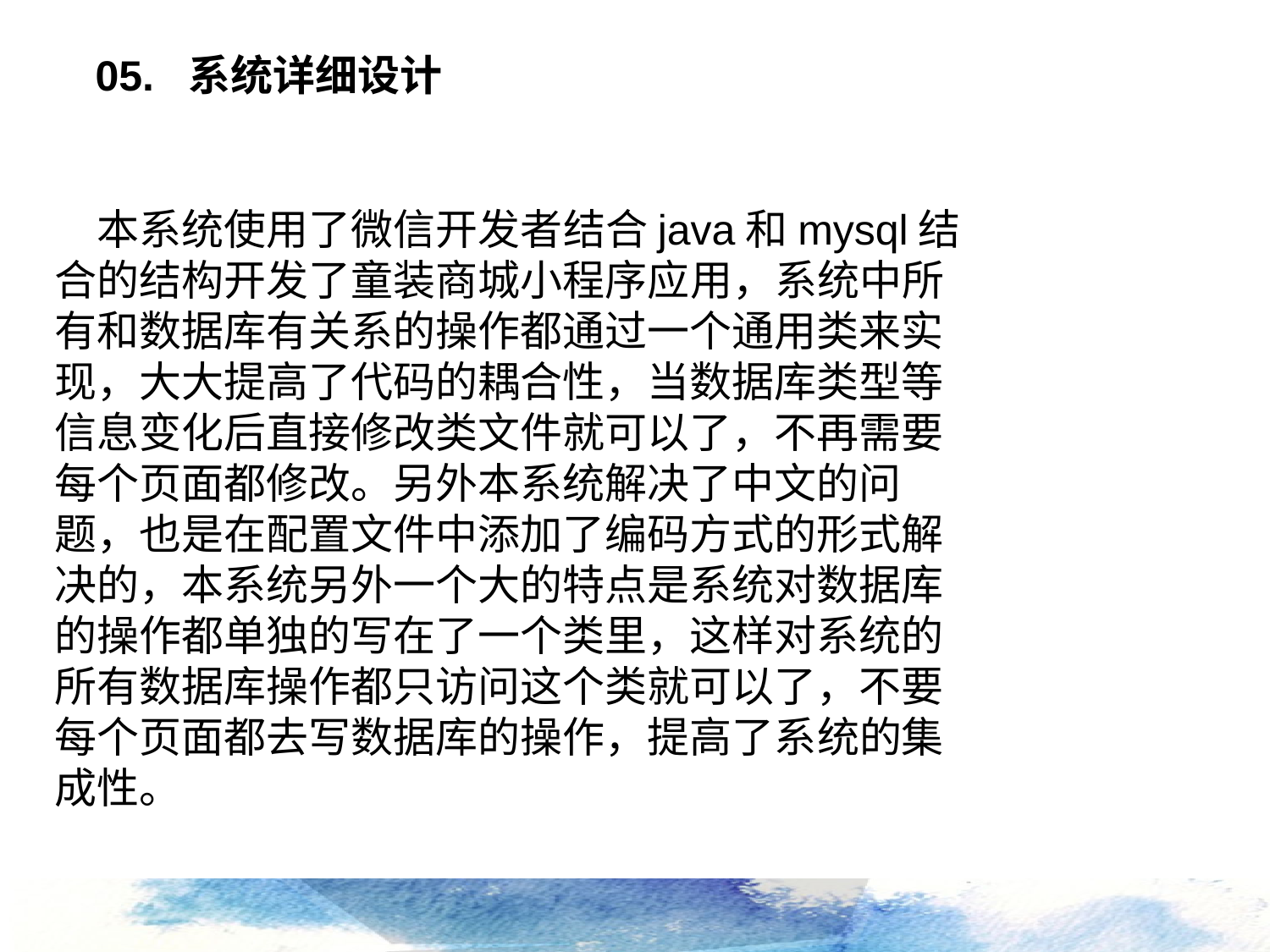

05.  系统详细设计

本系统使用了微信开发者结合java和mysql结合的结构开发了童装商城小程序应用，系统中所有和数据库有关系的操作都通过一个通用类来实现，大大提高了代码的耦合性，当数据库类型等信息变化后直接修改类文件就可以了，不再需要每个页面都修改。另外本系统解决了中文的问题，也是在配置文件中添加了编码方式的形式解决的，本系统另外一个大的特点是系统对数据库的操作都单独的写在了一个类里，这样对系统的所有数据库操作都只访问这个类就可以了，不要每个页面都去写数据库的操作，提高了系统的集成性。